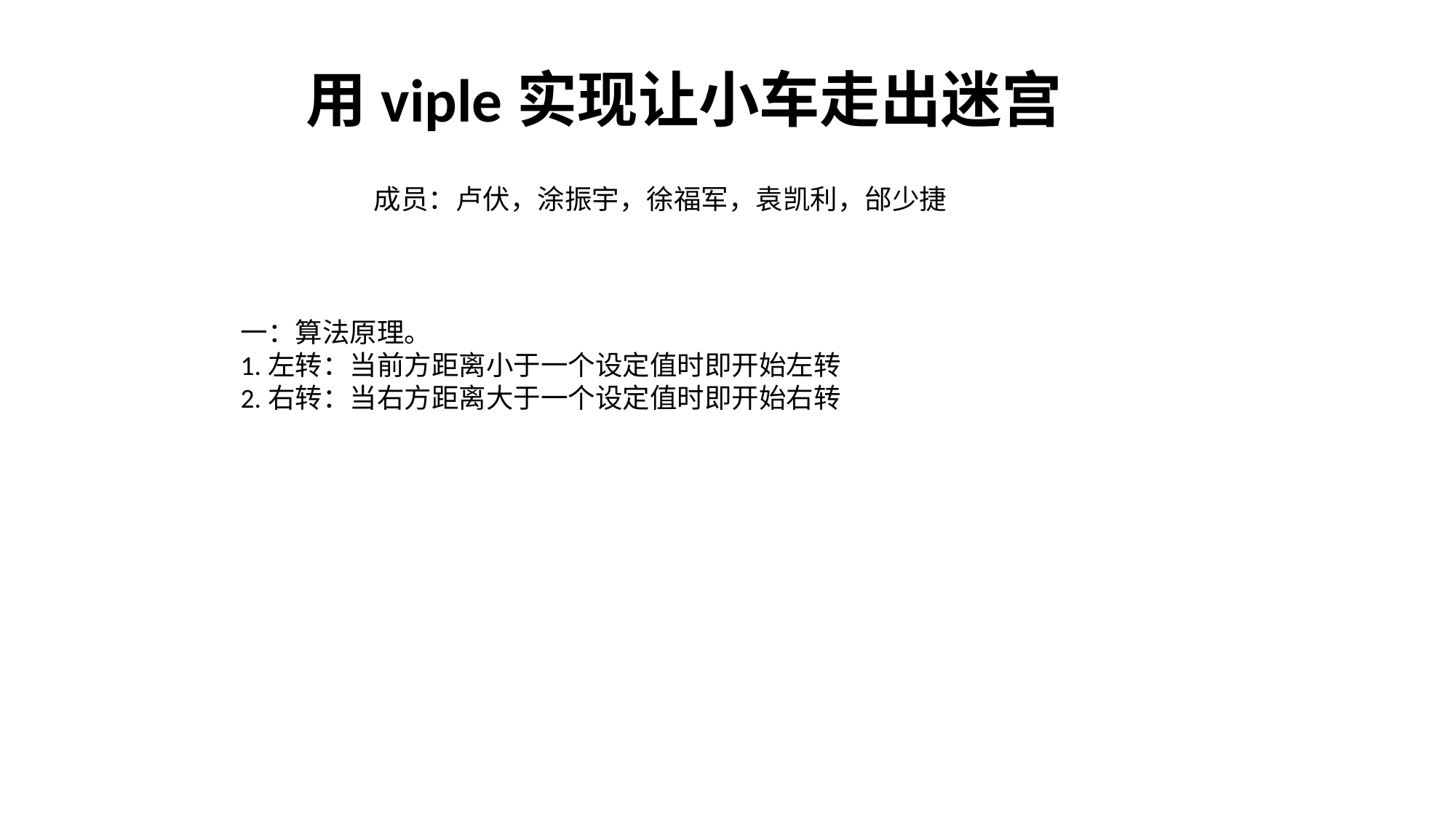

用viple实现让小车走出迷宫
#
成员：卢伏，涂振宇，徐福军，袁凯利，邰少捷
一：算法原理。
1.左转：当前方距离小于一个设定值时即开始左转
2.右转：当右方距离大于一个设定值时即开始右转